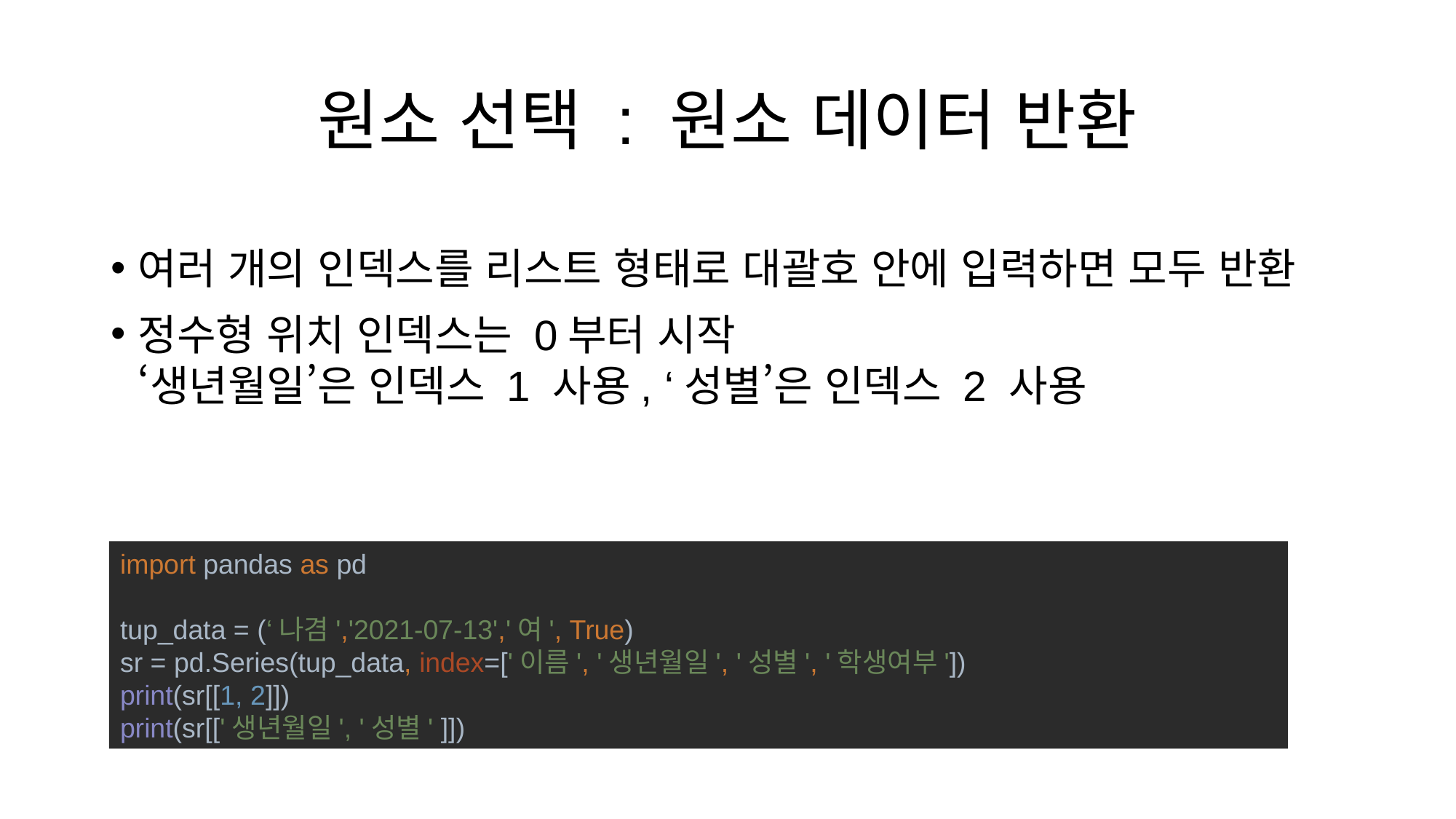

# 원소 선택 : 원소 데이터 반환
여러 개의 인덱스를 리스트 형태로 대괄호 안에 입력하면 모두 반환
정수형 위치 인덱스는 0부터 시작
‘생년월일’은 인덱스 1 사용, ‘성별’은 인덱스 2 사용
import pandas as pd
tup_data = (‘나겸','2021-07-13','여', True)
sr = pd.Series(tup_data, index=['이름', '생년월일', '성별', '학생여부'])
print(sr[[1, 2]])
print(sr[['생년월일', '성별' ]])